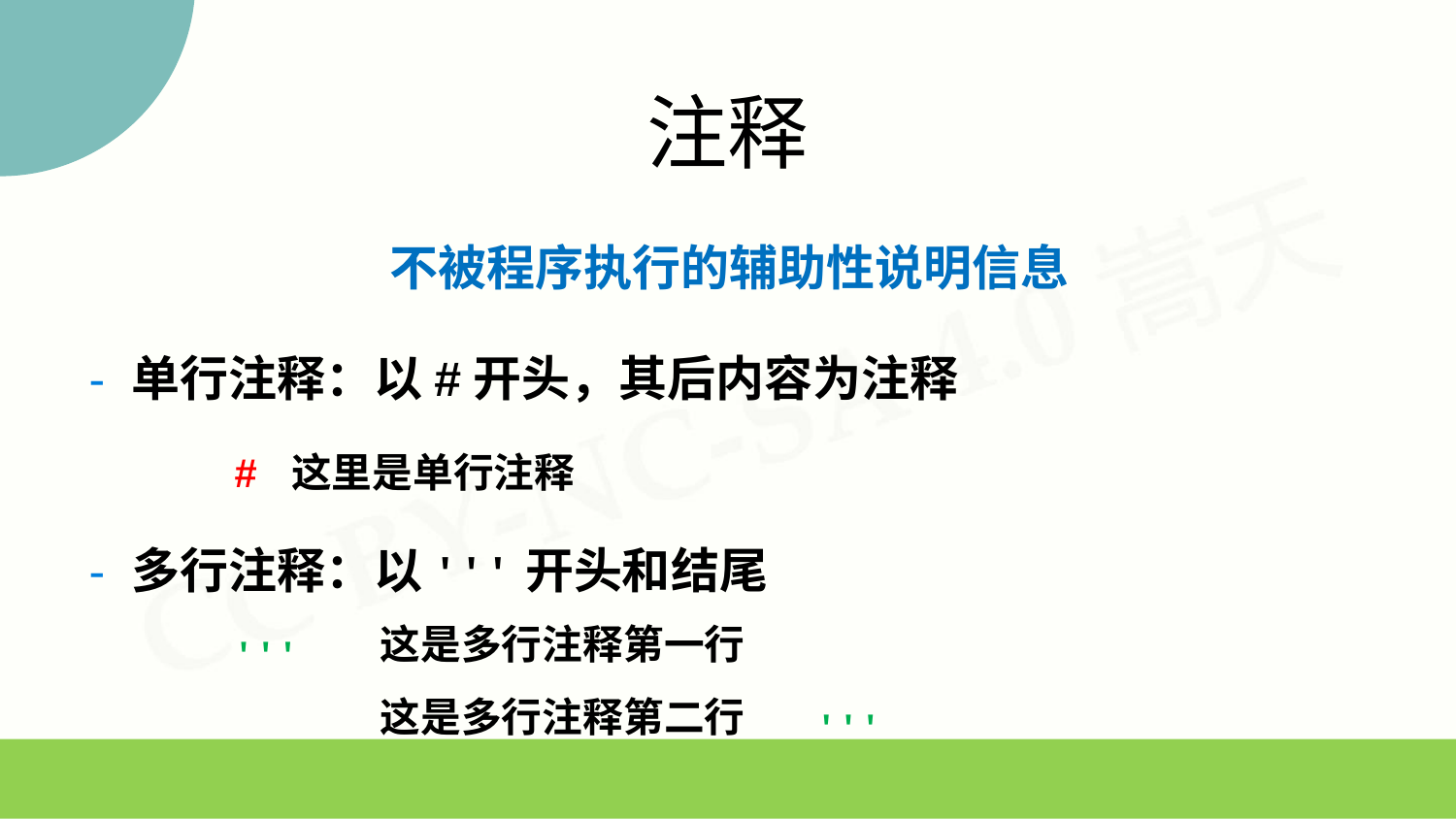

注释
不被程序执行的辅助性说明信息
- 单行注释：以#开头，其后内容为注释
# 这里是单行注释
- 多行注释：以'''开头和结尾
这是多行注释第一行
这是多行注释第二行
'''
'''